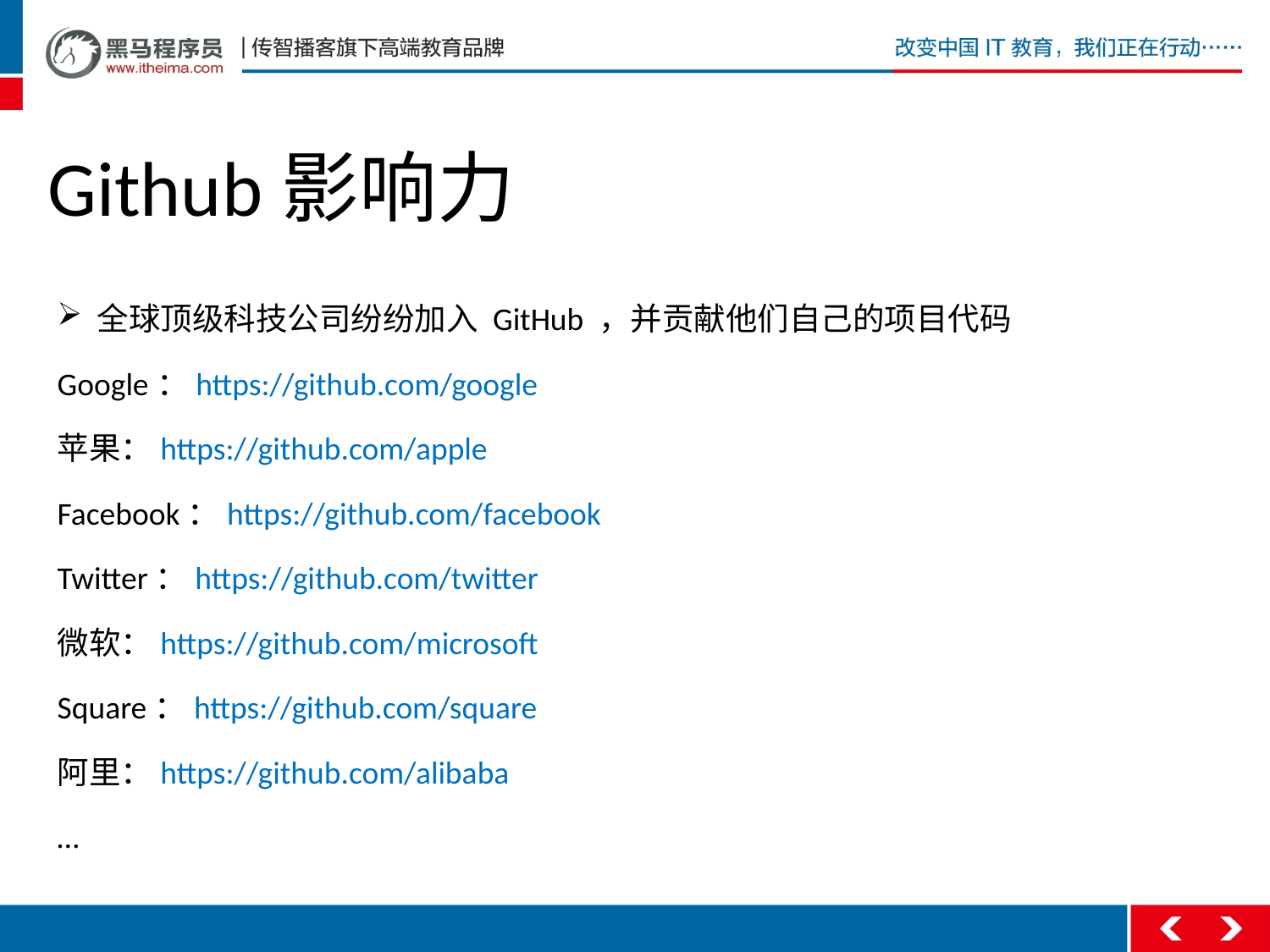

# Github影响力

全球顶级科技公司纷纷加入 GitHub ，并贡献他们自己的项目代码
Google：https://github.com/google
苹果：https://github.com/apple
Facebook：https://github.com/facebook
Twitter：https://github.com/twitter
微软：https://github.com/microsoft
Square：https://github.com/square
阿里：https://github.com/alibaba
…